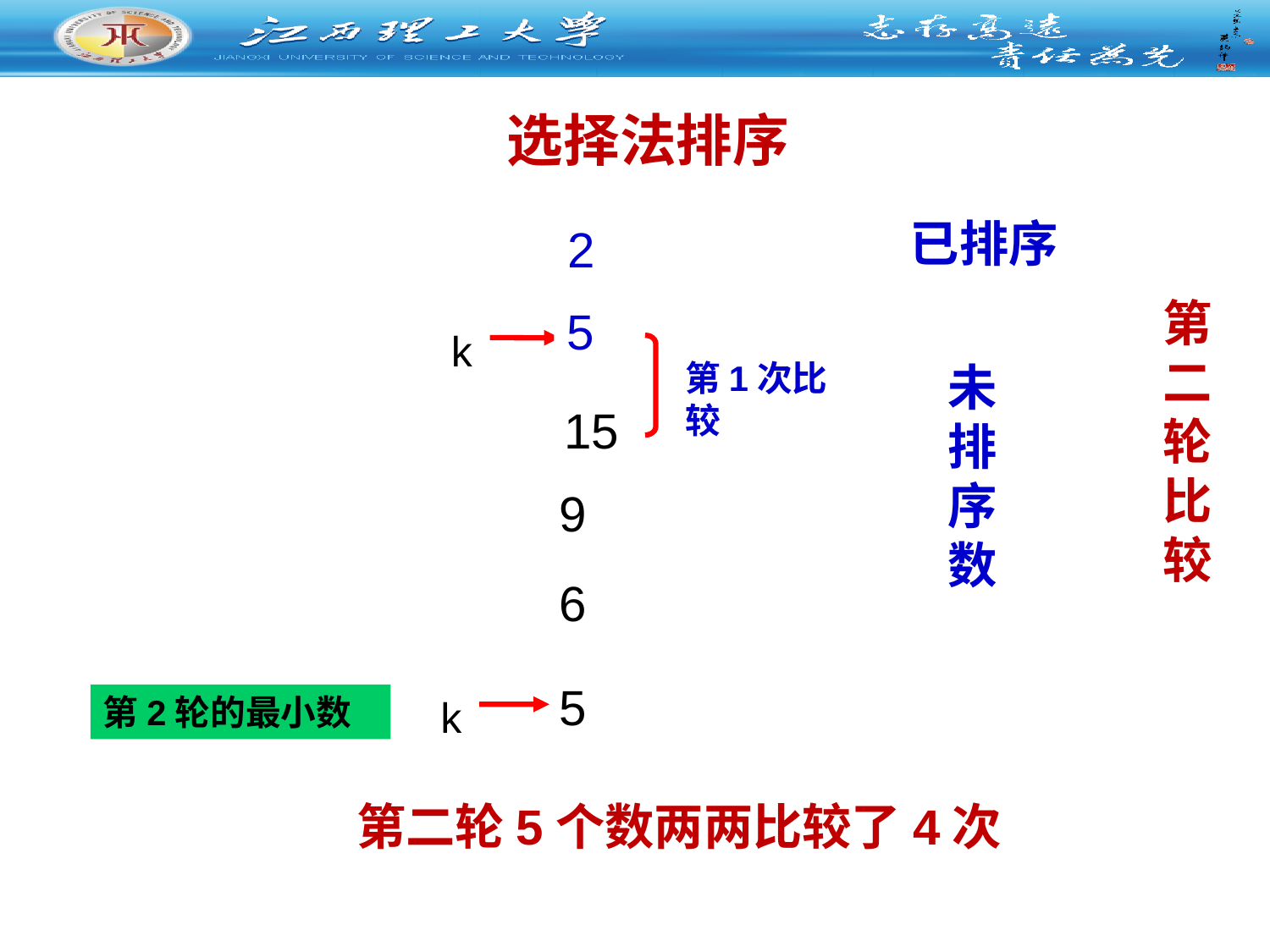

选择法排序
已排序
2
第二轮
比较
5
8

k
k

第1次比较
未排序数
15
9
6
5
第2轮的最小数
k

第二轮5个数两两比较了4次